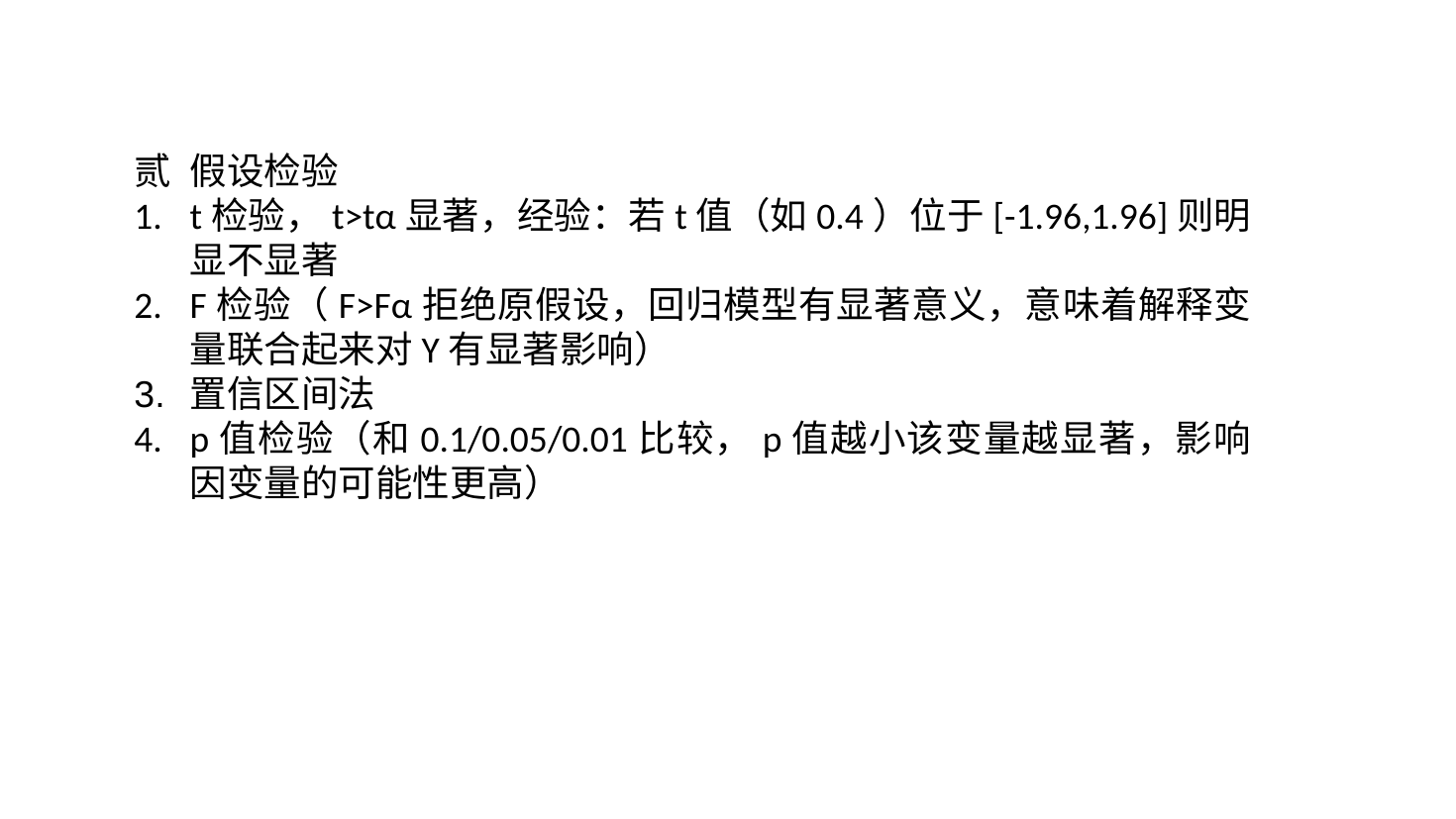

假设检验
t检验，t>tα显著，经验：若t值（如0.4）位于[-1.96,1.96]则明显不显著
F检验（F>Fα拒绝原假设，回归模型有显著意义，意味着解释变量联合起来对Y有显著影响）
置信区间法
p值检验（和0.1/0.05/0.01比较，p值越小该变量越显著，影响因变量的可能性更高）